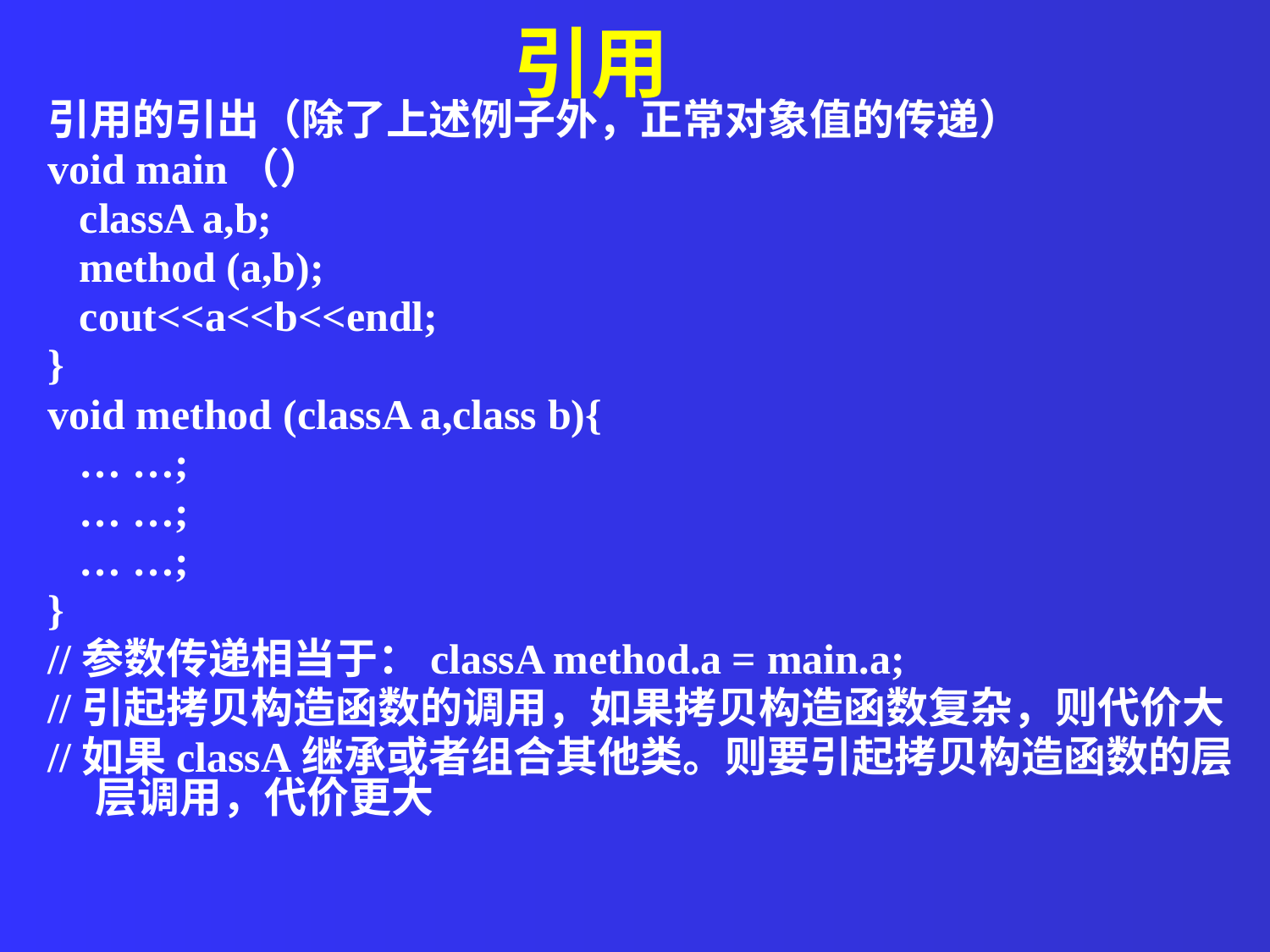

引用
引用的引出（除了上述例子外，正常对象值的传递）
void main（）
   classA a,b;
   method (a,b);
   cout<<a<<b<<endl;
}
void method (classA a,class b){
   … …;
   … …;
   … …;
}
//参数传递相当于：classA method.a = main.a;
//引起拷贝构造函数的调用，如果拷贝构造函数复杂，则代价大
//如果classA继承或者组合其他类。则要引起拷贝构造函数的层层调用，代价更大